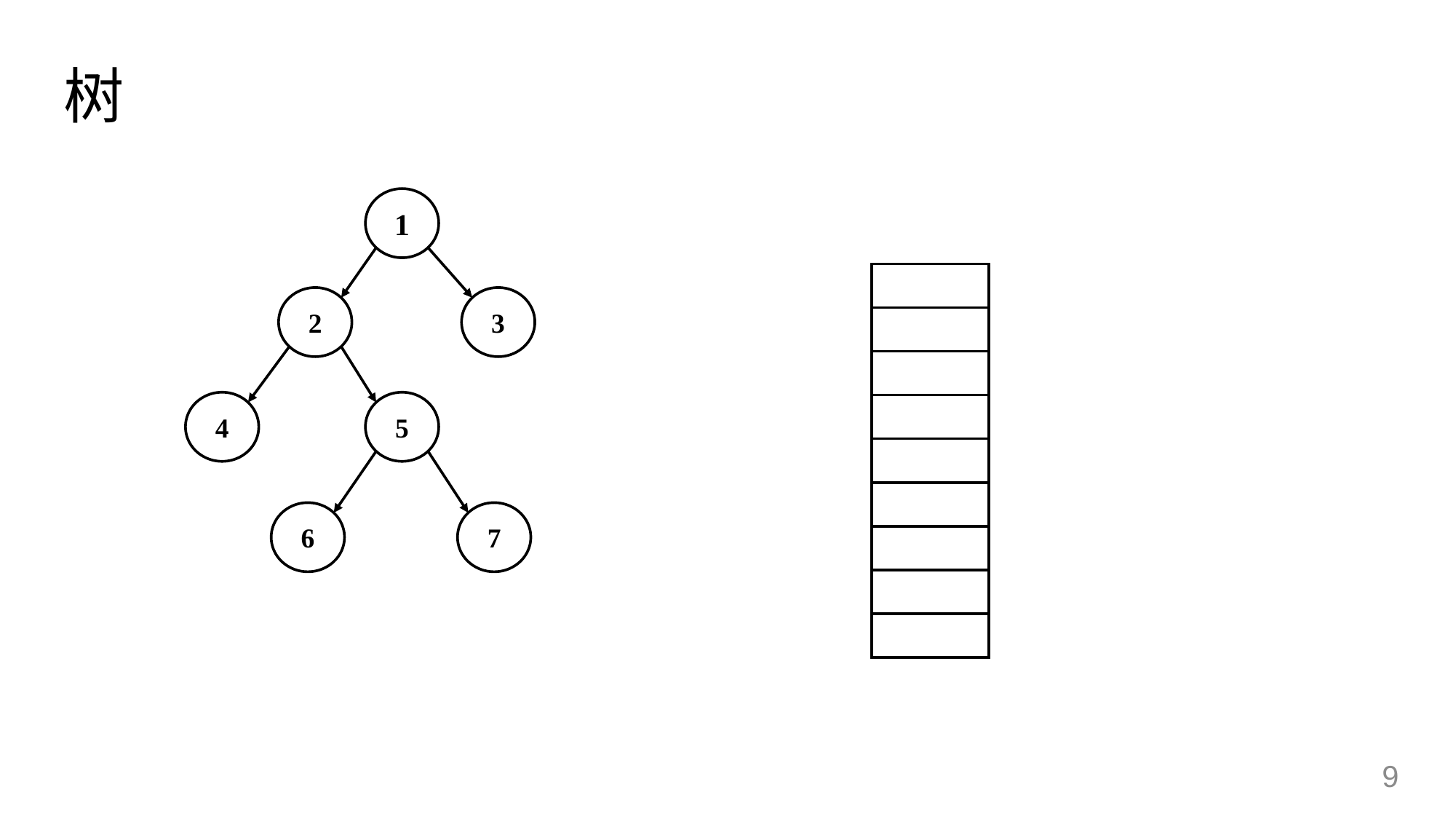

# 树
1
2
3
4
5
6
7

9